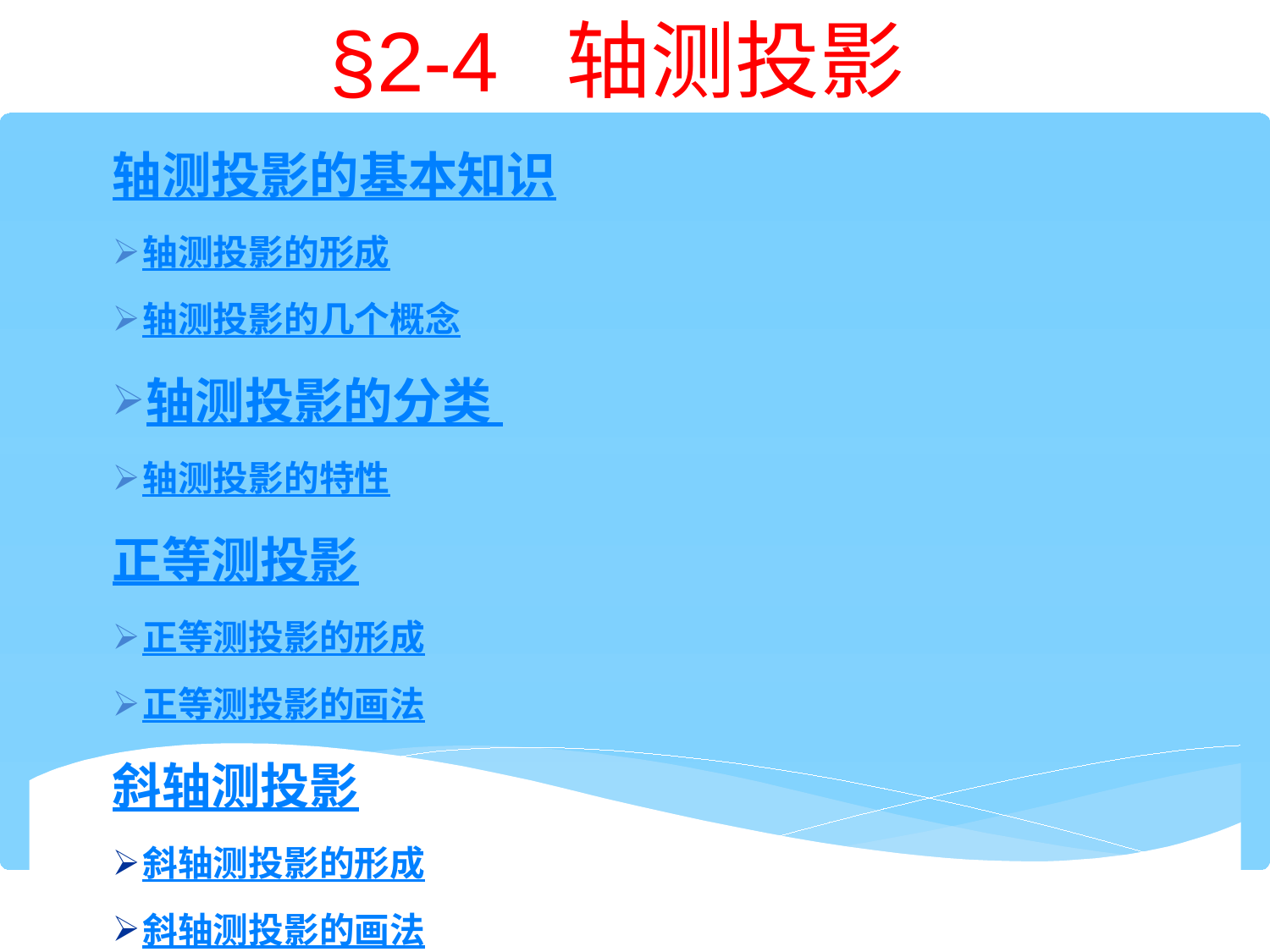

§2-4  轴测投影
轴测投影的基本知识
轴测投影的形成
轴测投影的几个概念
轴测投影的分类
轴测投影的特性
正等测投影
正等测投影的形成
正等测投影的画法
斜轴测投影
斜轴测投影的形成
斜轴测投影的画法
矿图轴测图的应用举例